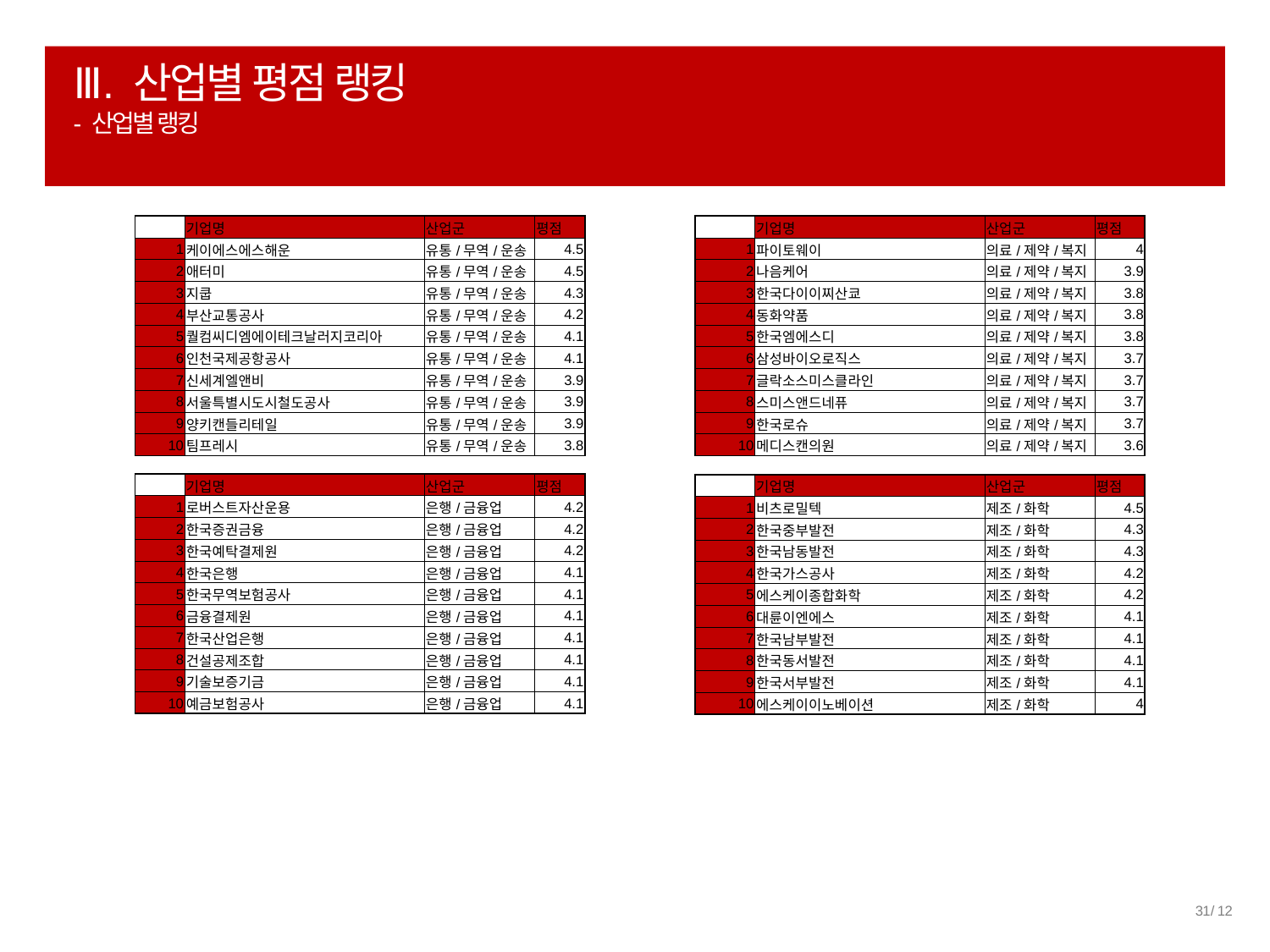

# Ⅲ. 산업별 평점 랭킹 - 산업별 랭킹
|  | 기업명 | 산업군 | 평점 |
| --- | --- | --- | --- |
| 1 | 케이에스에스해운 | 유통/무역/운송 | 4.5 |
| 2 | 애터미 | 유통/무역/운송 | 4.5 |
| 3 | 지쿱 | 유통/무역/운송 | 4.3 |
| 4 | 부산교통공사 | 유통/무역/운송 | 4.2 |
| 5 | 퀄컴씨디엠에이테크날러지코리아 | 유통/무역/운송 | 4.1 |
| 6 | 인천국제공항공사 | 유통/무역/운송 | 4.1 |
| 7 | 신세계엘앤비 | 유통/무역/운송 | 3.9 |
| 8 | 서울특별시도시철도공사 | 유통/무역/운송 | 3.9 |
| 9 | 양키캔들리테일 | 유통/무역/운송 | 3.9 |
| 10 | 팀프레시 | 유통/무역/운송 | 3.8 |
|  |  |  |  |
|  | 기업명 | 산업군 | 평점 |
| 1 | 로버스트자산운용 | 은행/금융업 | 4.2 |
| 2 | 한국증권금융 | 은행/금융업 | 4.2 |
| 3 | 한국예탁결제원 | 은행/금융업 | 4.2 |
| 4 | 한국은행 | 은행/금융업 | 4.1 |
| 5 | 한국무역보험공사 | 은행/금융업 | 4.1 |
| 6 | 금융결제원 | 은행/금융업 | 4.1 |
| 7 | 한국산업은행 | 은행/금융업 | 4.1 |
| 8 | 건설공제조합 | 은행/금융업 | 4.1 |
| 9 | 기술보증기금 | 은행/금융업 | 4.1 |
| 10 | 예금보험공사 | 은행/금융업 | 4.1 |
|  | 기업명 | 산업군 | 평점 |
| --- | --- | --- | --- |
| 1 | 파이토웨이 | 의료/제약/복지 | 4 |
| 2 | 나음케어 | 의료/제약/복지 | 3.9 |
| 3 | 한국다이이찌산쿄 | 의료/제약/복지 | 3.8 |
| 4 | 동화약품 | 의료/제약/복지 | 3.8 |
| 5 | 한국엠에스디 | 의료/제약/복지 | 3.8 |
| 6 | 삼성바이오로직스 | 의료/제약/복지 | 3.7 |
| 7 | 글락소스미스클라인 | 의료/제약/복지 | 3.7 |
| 8 | 스미스앤드네퓨 | 의료/제약/복지 | 3.7 |
| 9 | 한국로슈 | 의료/제약/복지 | 3.7 |
| 10 | 메디스캔의원 | 의료/제약/복지 | 3.6 |
|  |  |  |  |
|  | 기업명 | 산업군 | 평점 |
| 1 | 비츠로밀텍 | 제조/화학 | 4.5 |
| 2 | 한국중부발전 | 제조/화학 | 4.3 |
| 3 | 한국남동발전 | 제조/화학 | 4.3 |
| 4 | 한국가스공사 | 제조/화학 | 4.2 |
| 5 | 에스케이종합화학 | 제조/화학 | 4.2 |
| 6 | 대륜이엔에스 | 제조/화학 | 4.1 |
| 7 | 한국남부발전 | 제조/화학 | 4.1 |
| 8 | 한국동서발전 | 제조/화학 | 4.1 |
| 9 | 한국서부발전 | 제조/화학 | 4.1 |
| 10 | 에스케이이노베이션 | 제조/화학 | 4 |
31/ 12